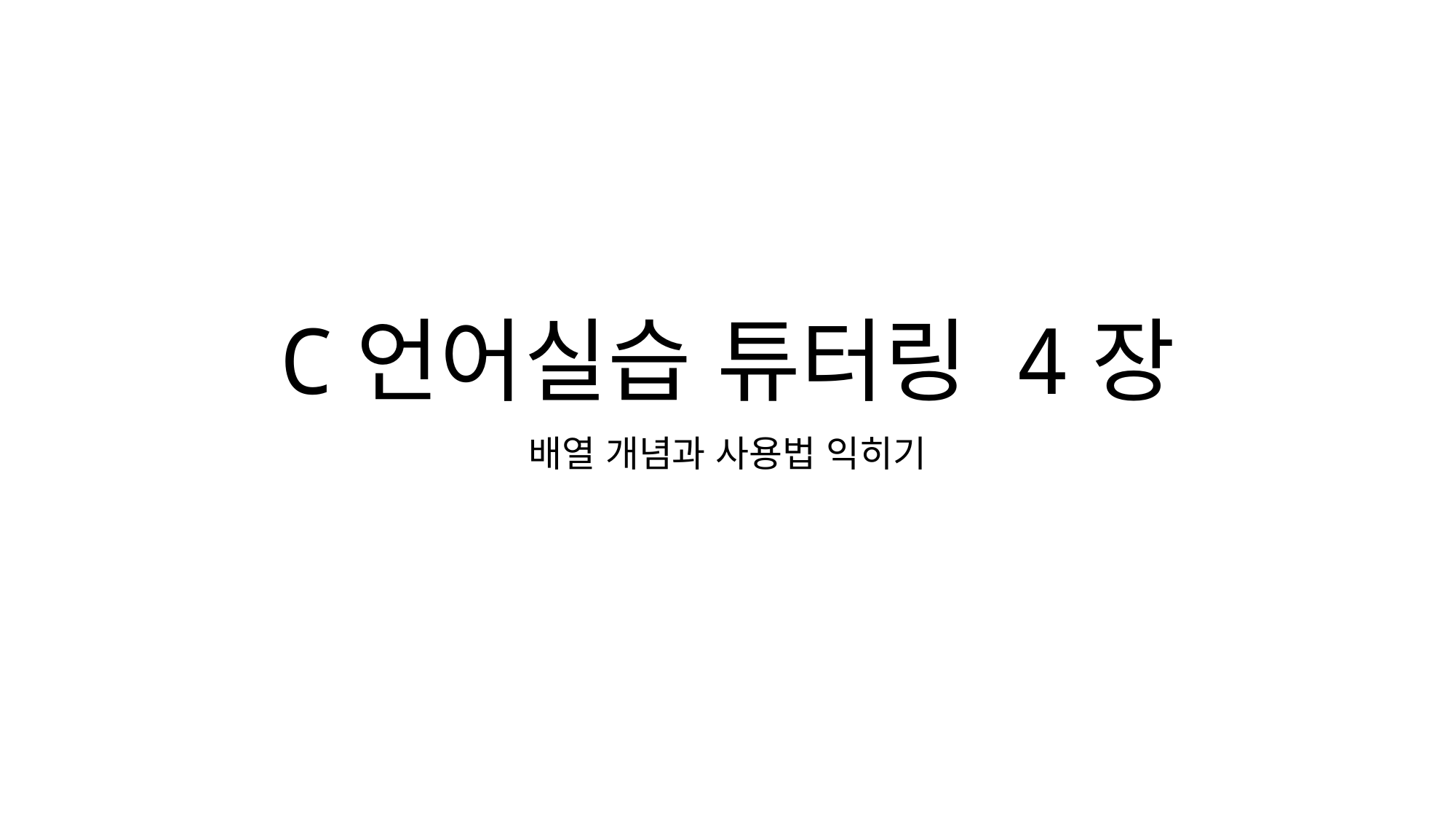

# C언어실습 튜터링 4장
배열 개념과 사용법 익히기